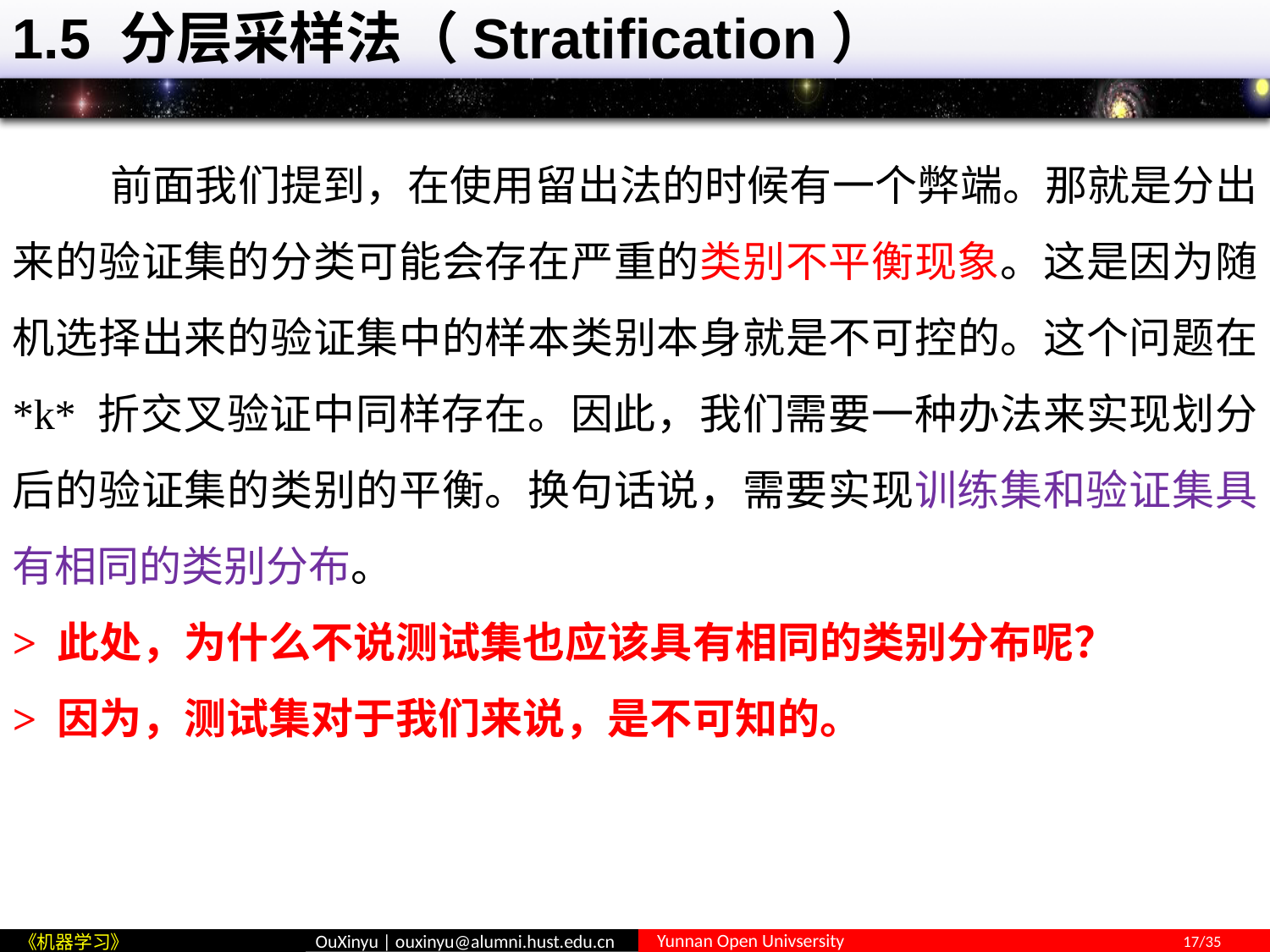

# 1.5 分层采样法（Stratification）
         前面我们提到，在使用留出法的时候有一个弊端。那就是分出来的验证集的分类可能会存在严重的类别不平衡现象。这是因为随机选择出来的验证集中的样本类别本身就是不可控的。这个问题在 *k* 折交叉验证中同样存在。因此，我们需要一种办法来实现划分后的验证集的类别的平衡。换句话说，需要实现训练集和验证集具有相同的类别分布。
> 此处，为什么不说测试集也应该具有相同的类别分布呢？
> 因为，测试集对于我们来说，是不可知的。